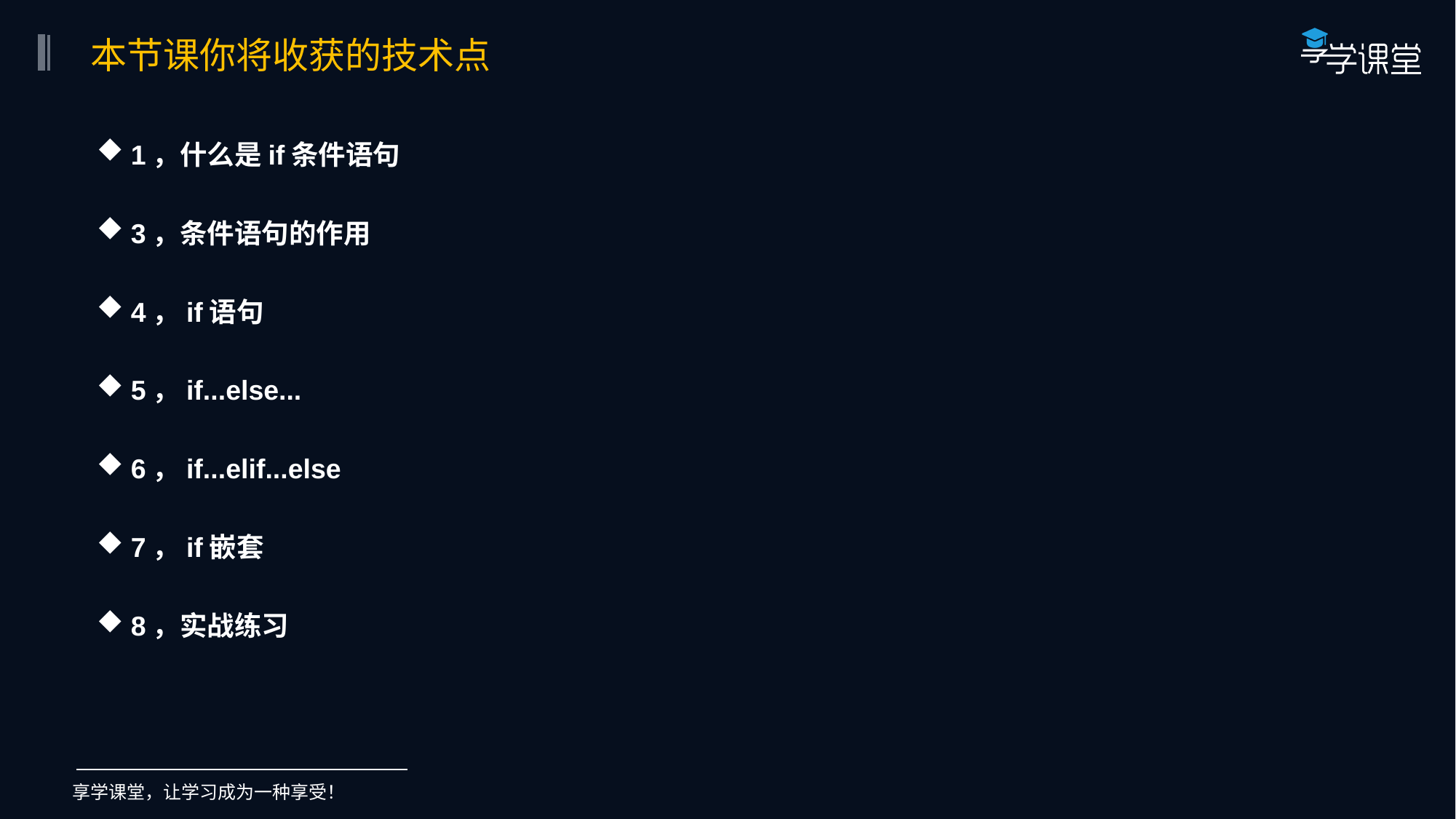

本节课你将收获的技术点
1，什么是if条件语句
3，条件语句的作用
4，if语句
5，if...else...
6，if...elif...else
7，if嵌套
8，实战练习